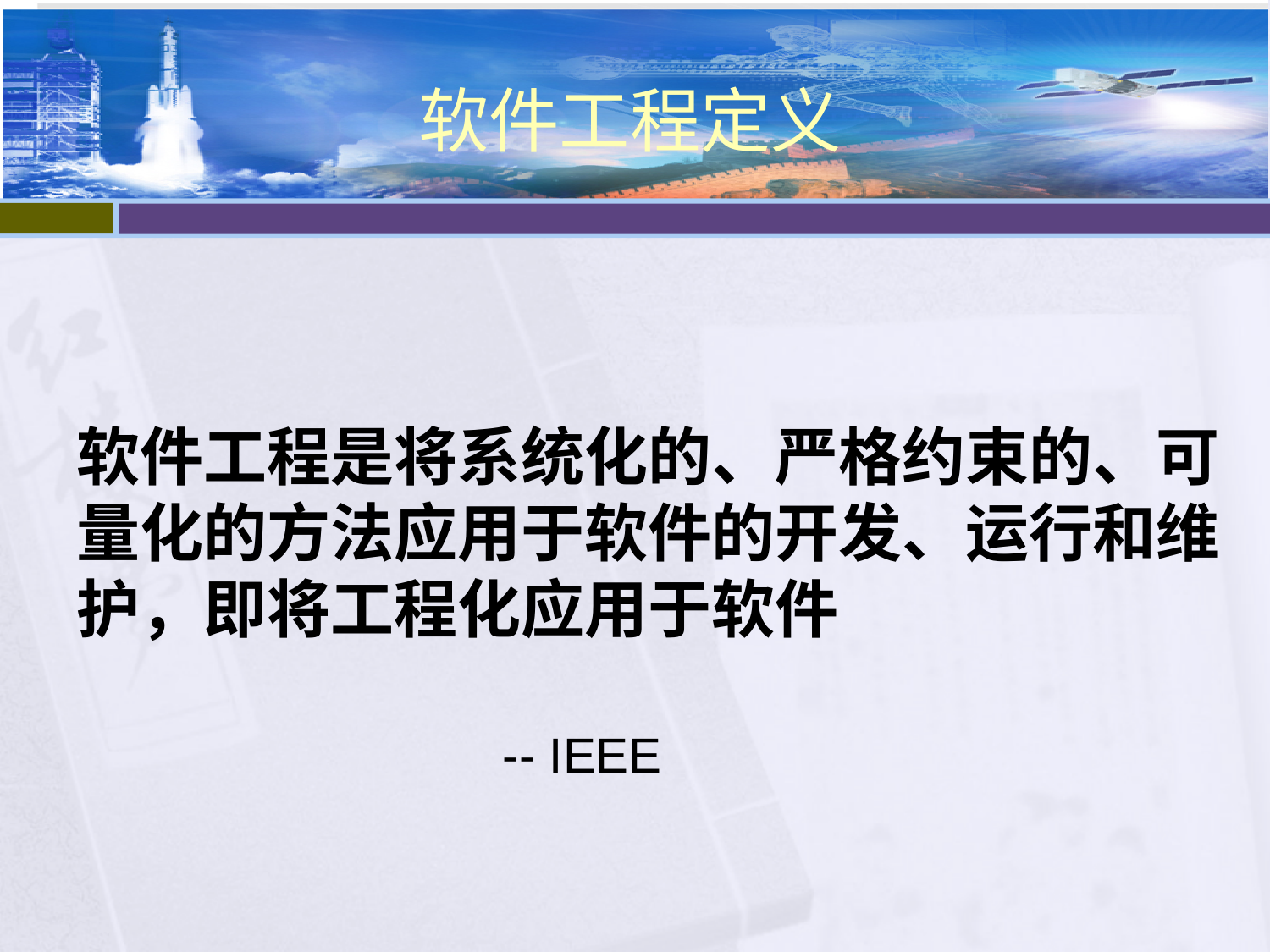

# 软件工程定义

软件工程是将系统化的、严格约束的、可量化的方法应用于软件的开发、运行和维护，即将工程化应用于软件

                               -- IEEE